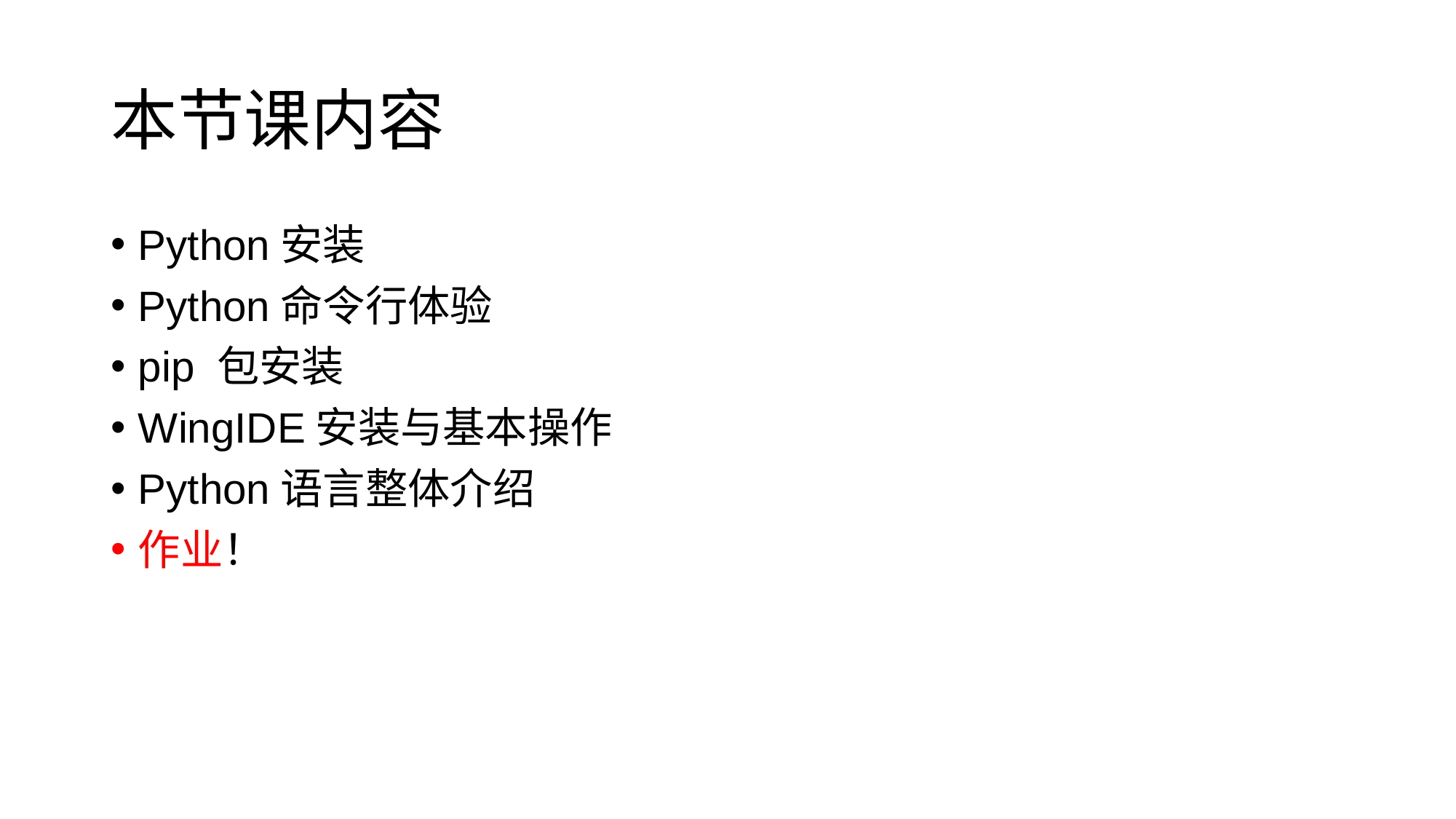

# 本节课内容
Python安装
Python命令行体验
pip 包安装
WingIDE安装与基本操作
Python语言整体介绍
作业！